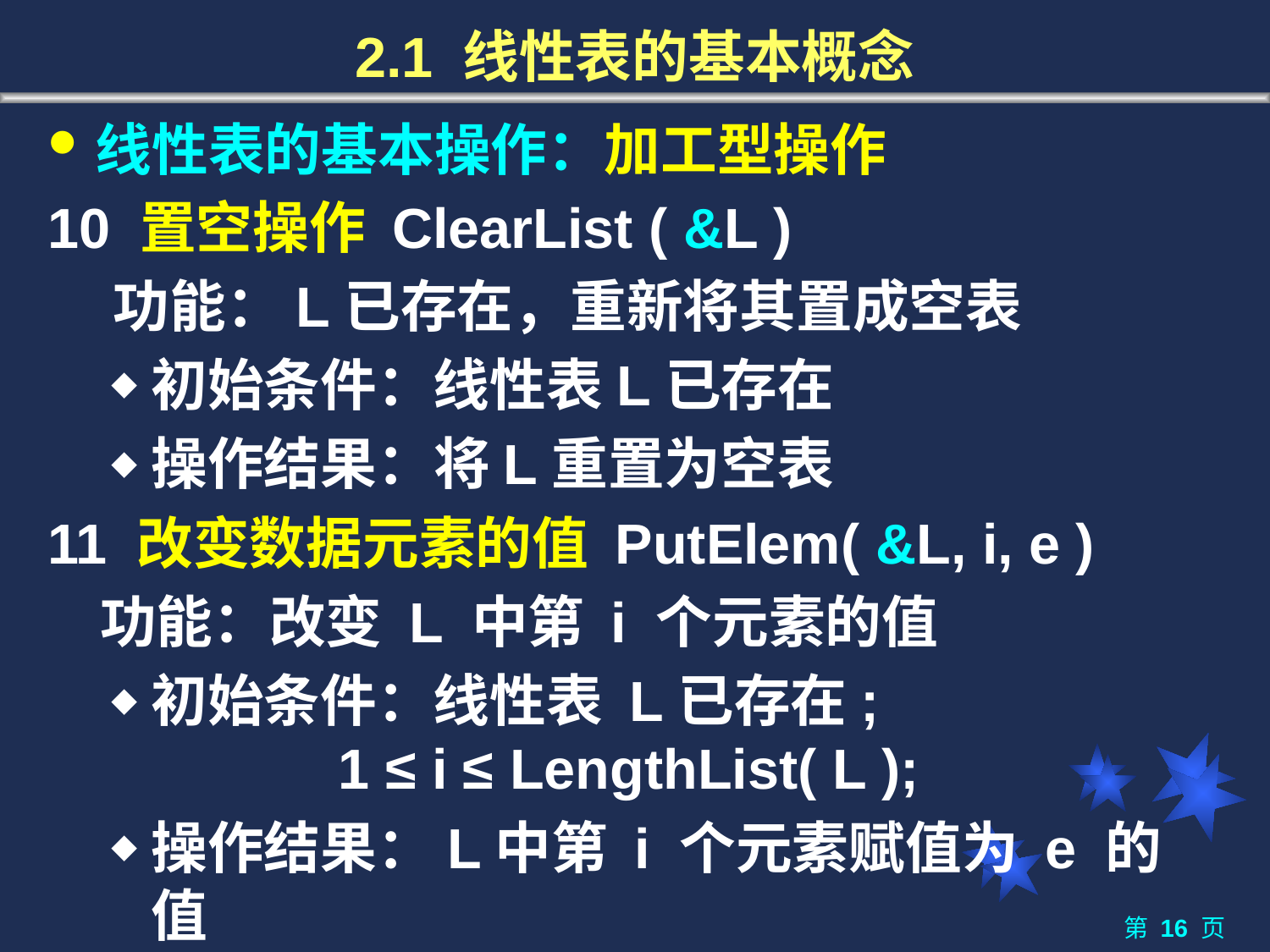

# 2.1 线性表的基本概念
线性表的基本操作：加工型操作
10 置空操作 ClearList ( &L )
    功能：L已存在，重新将其置成空表
初始条件：线性表L已存在
操作结果：将L重置为空表
11 改变数据元素的值 PutElem( &L, i, e )
   功能：改变 L 中第 i 个元素的值
初始条件：线性表 L已存在;
            1 ≤ i ≤ LengthList( L );
操作结果：L中第 i 个元素赋值为 e 的值

第 16 页